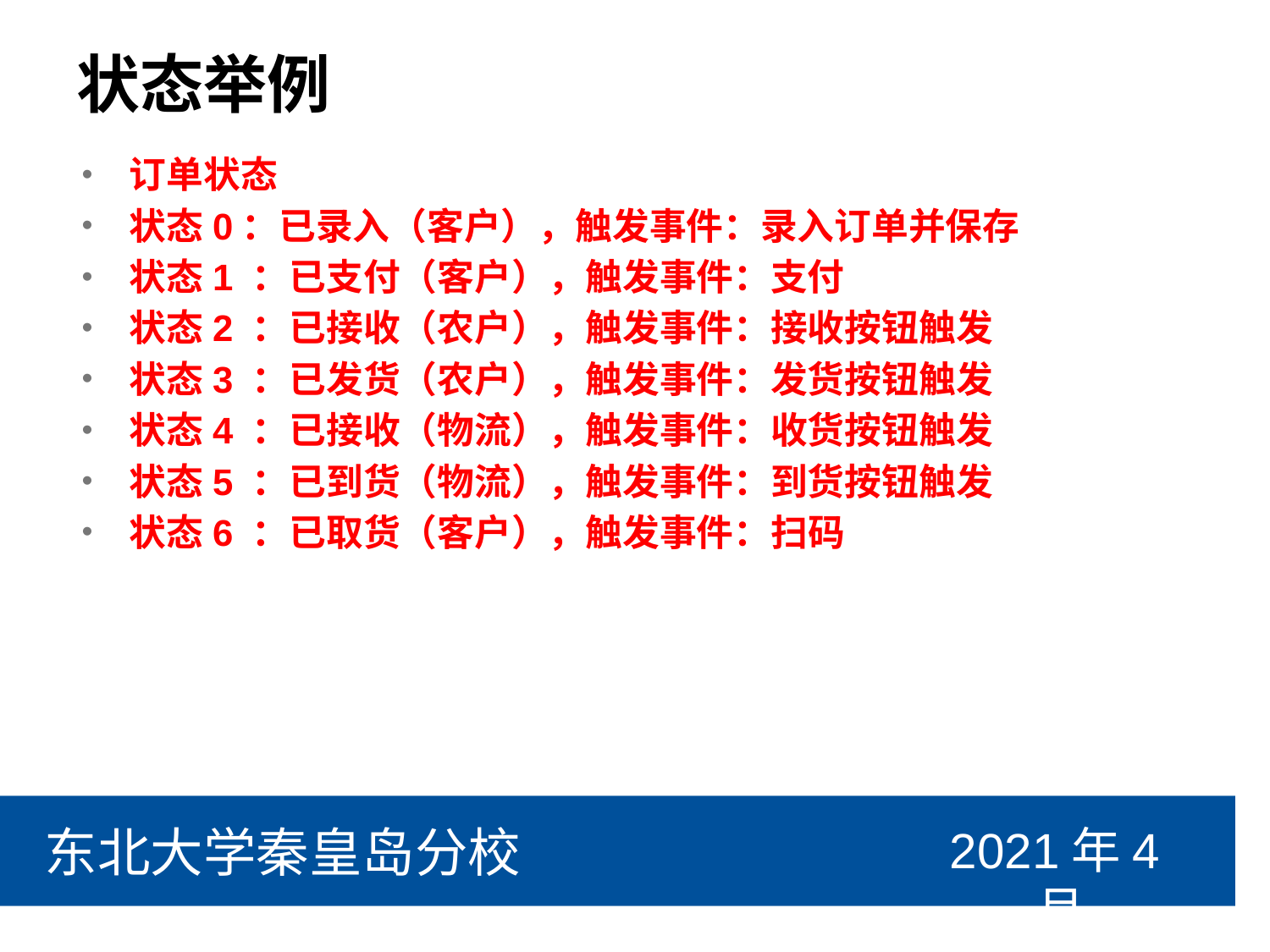

# 状态举例
订单状态
状态0：已录入（客户），触发事件：录入订单并保存
状态1 ：已支付（客户），触发事件：支付
状态2 ：已接收（农户），触发事件：接收按钮触发
状态3 ：已发货（农户），触发事件：发货按钮触发
状态4 ：已接收（物流），触发事件：收货按钮触发
状态5 ：已到货（物流），触发事件：到货按钮触发
状态6 ：已取货（客户），触发事件：扫码